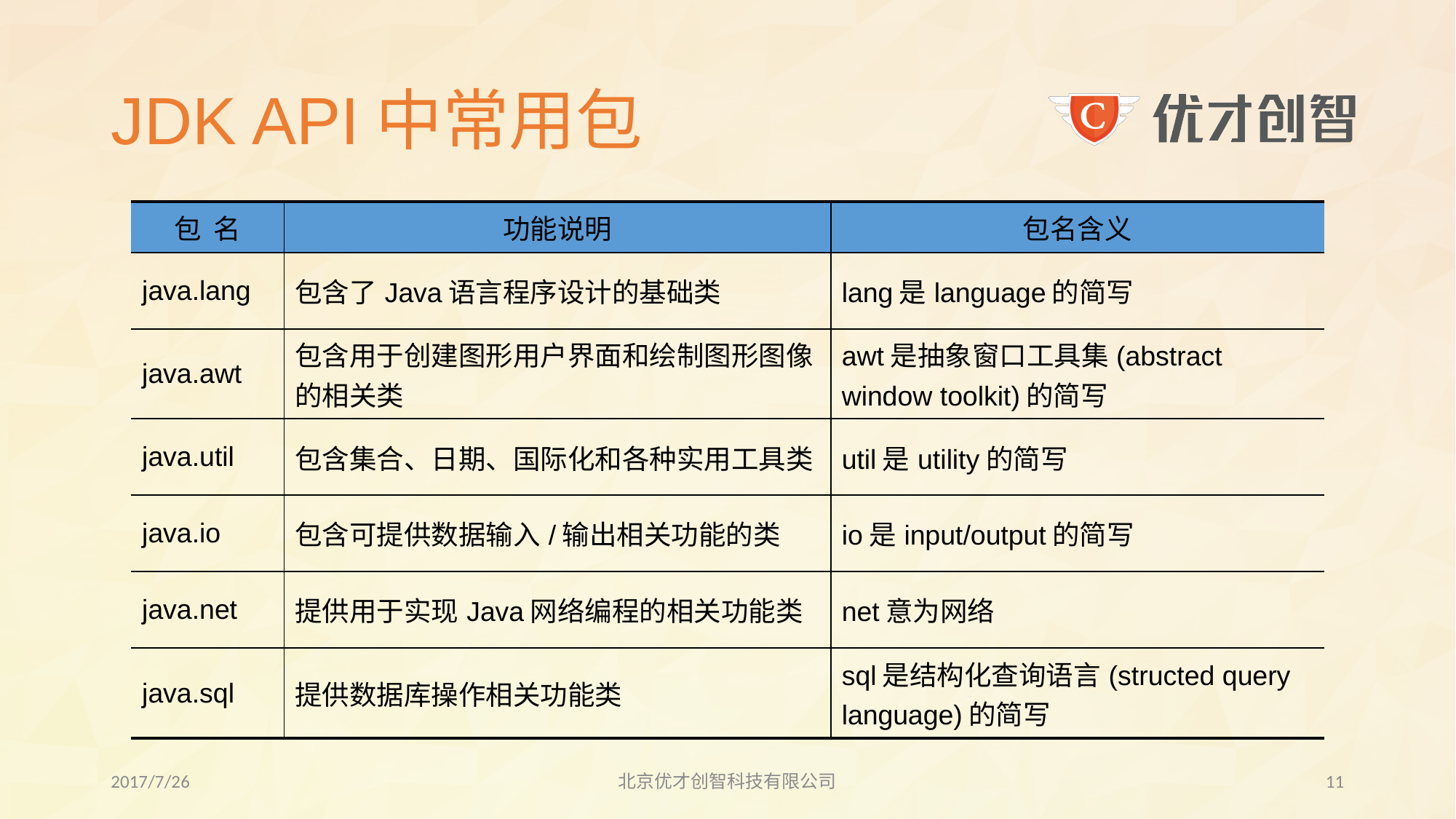

# JDK API中常用包
| 包 名 | 功能说明 | 包名含义 |
| --- | --- | --- |
| java.lang | 包含了Java语言程序设计的基础类 | lang是language的简写 |
| java.awt | 包含用于创建图形用户界面和绘制图形图像的相关类 | awt是抽象窗口工具集(abstract window toolkit)的简写 |
| java.util | 包含集合、日期、国际化和各种实用工具类 | util是utility的简写 |
| java.io | 包含可提供数据输入/输出相关功能的类 | io是input/output的简写 |
| java.net | 提供用于实现Java网络编程的相关功能类 | net意为网络 |
| java.sql | 提供数据库操作相关功能类 | sql是结构化查询语言(structed query language)的简写 |
2017/7/26
北京优才创智科技有限公司
11